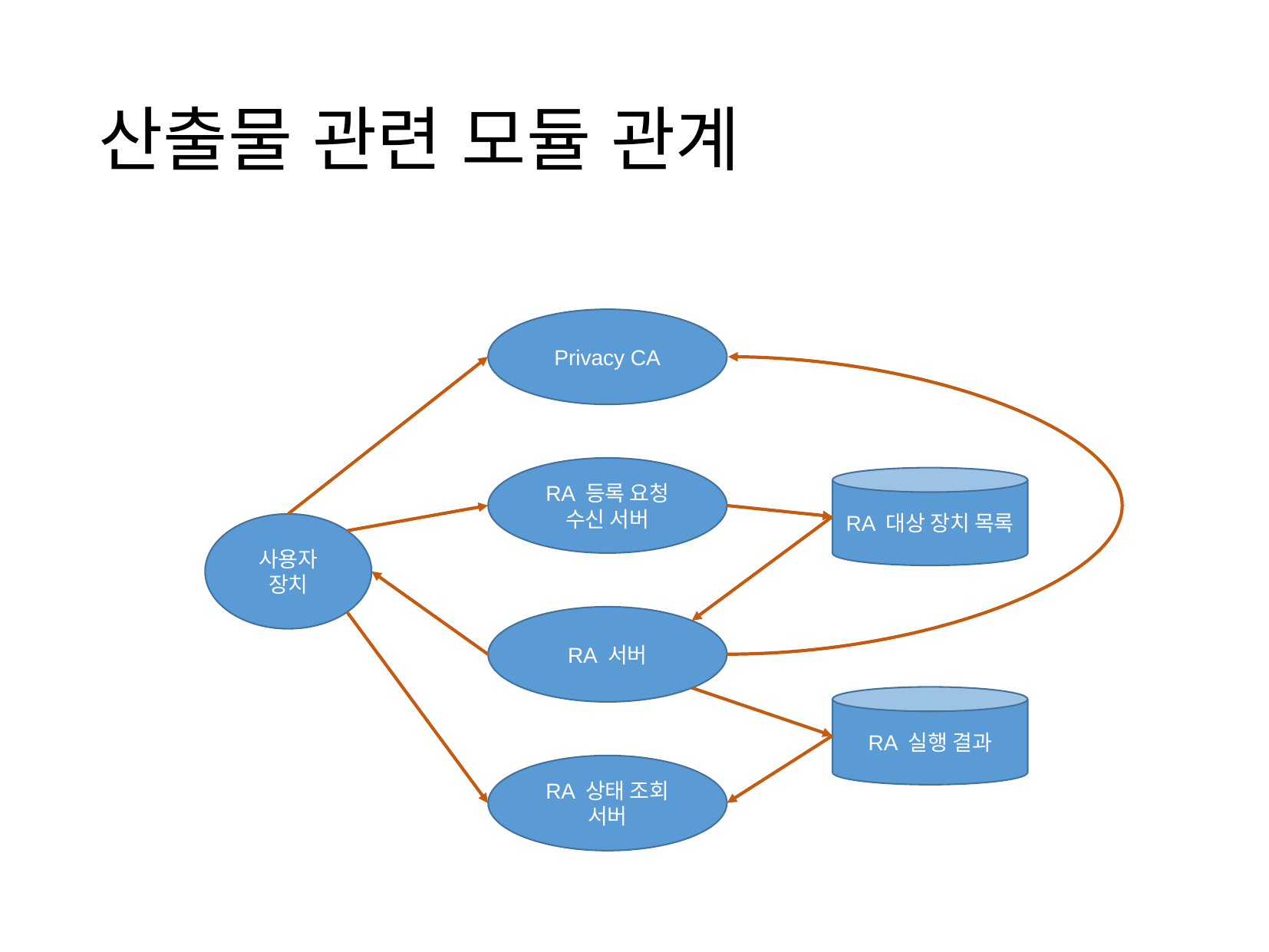

산출물 관련 모듈 관계
Privacy CA

RA 등록 요청 수신 서버
RA 대상 장치 목록

사용자 장치

RA 서버

RA 실행 결과

RA 상태 조회 서버